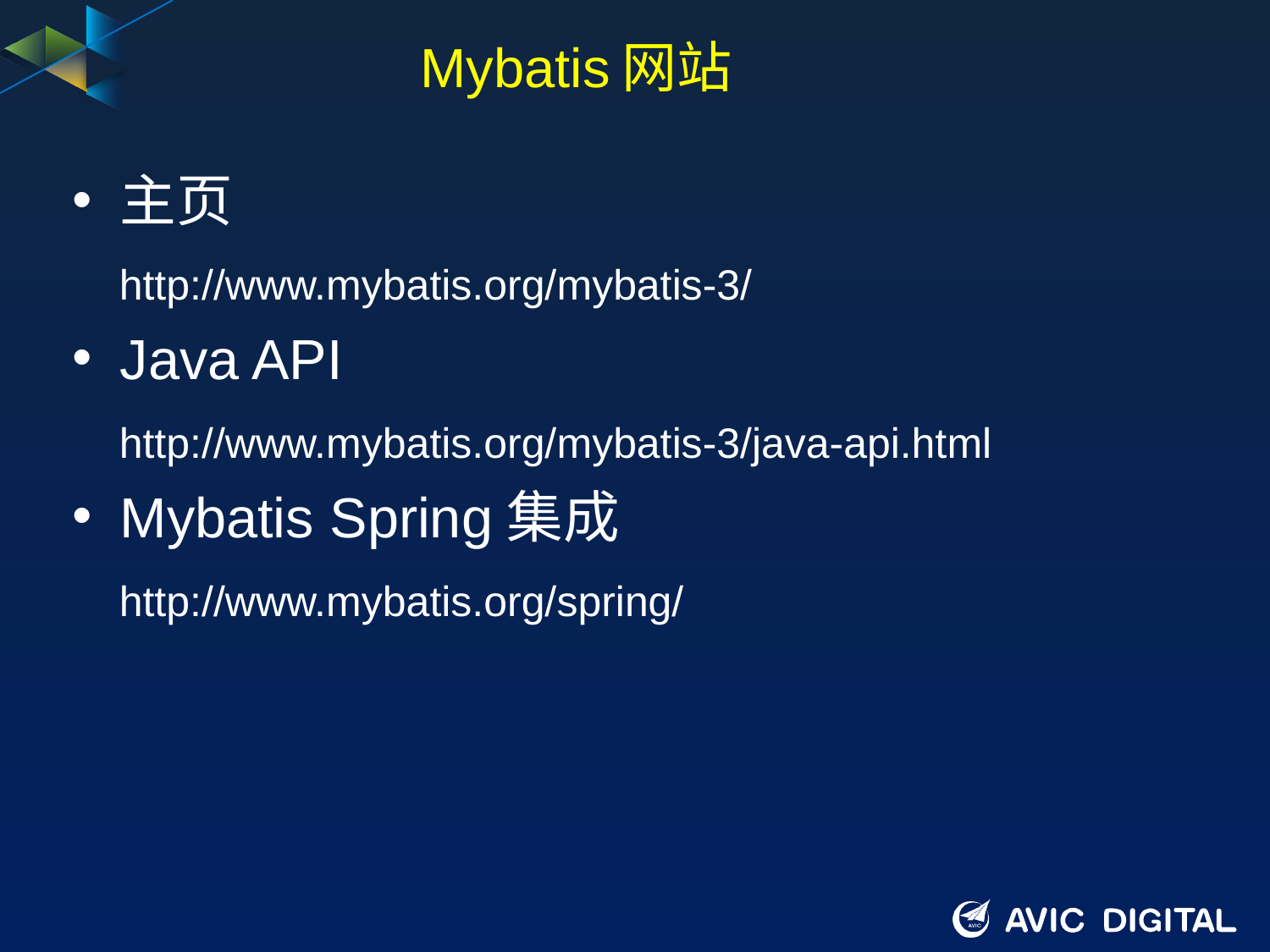

# Mybatis网站
主页
   http://www.mybatis.org/mybatis-3/
Java API
   http://www.mybatis.org/mybatis-3/java-api.html
Mybatis Spring集成
   http://www.mybatis.org/spring/